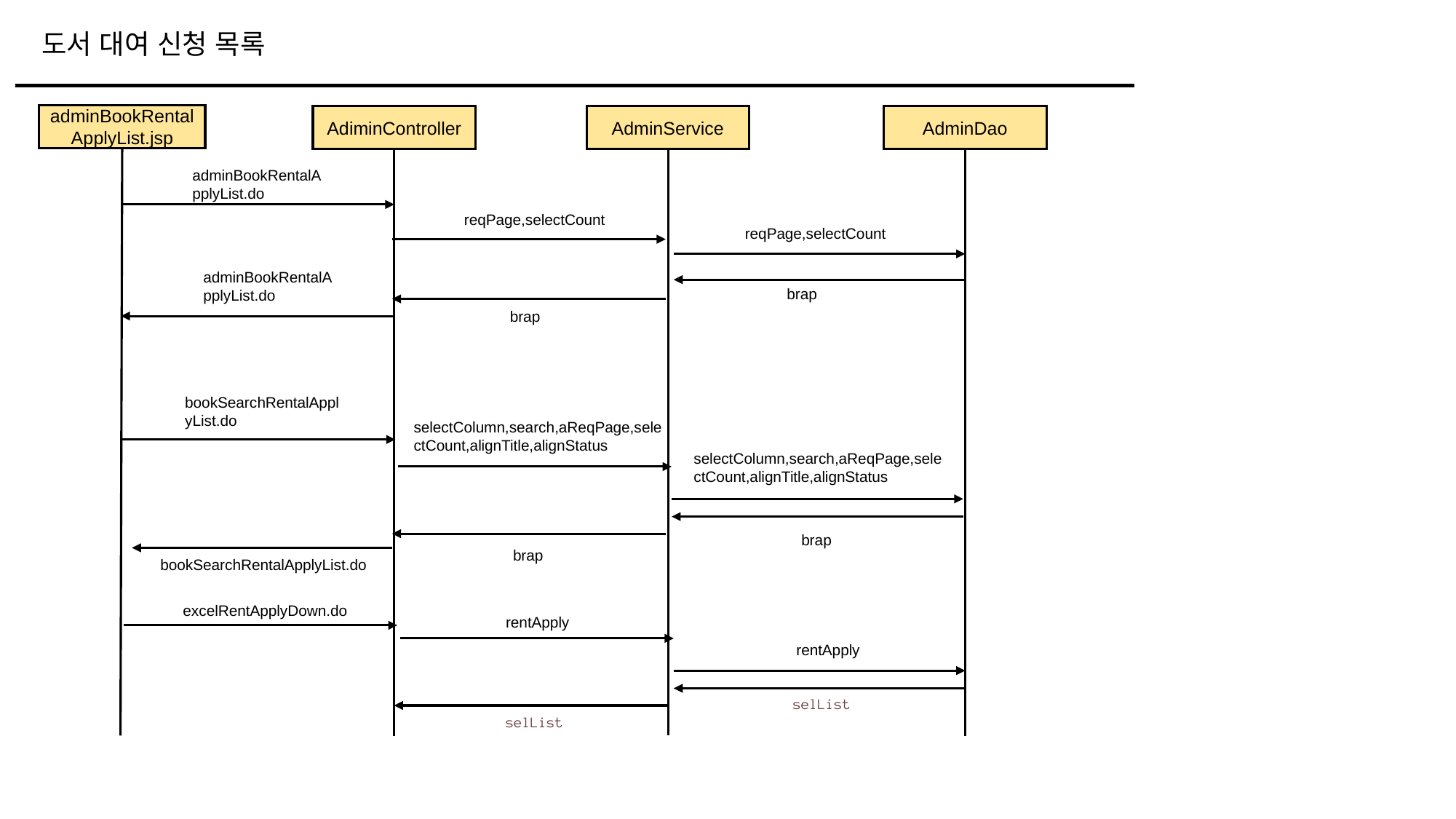

도서 대여 신청 목록
adminBookRentalApplyList.jsp
AdiminController
AdminService
AdminDao
adminBookRentalApplyList.do
reqPage,selectCount
reqPage,selectCount
adminBookRentalApplyList.do
brap
brap
bookSearchRentalApplyList.do
selectColumn,search,aReqPage,selectCount,alignTitle,alignStatus
selectColumn,search,aReqPage,selectCount,alignTitle,alignStatus
brap
brap
bookSearchRentalApplyList.do
excelRentApplyDown.do
rentApply
rentApply
selList
selList